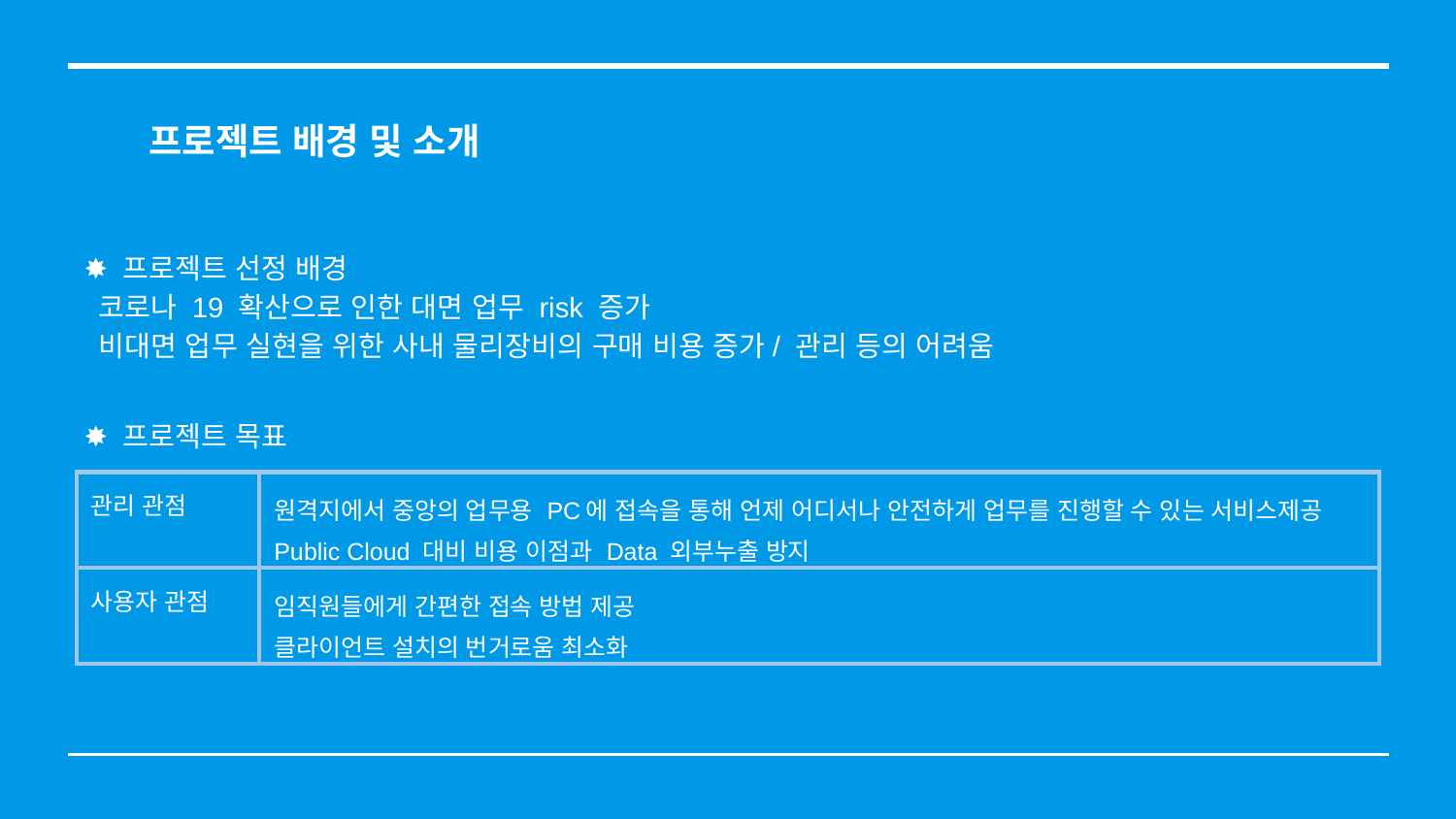

# 프로젝트 배경 및 소개
✸ 프로젝트 선정 배경
 코로나 19 확산으로 인한 대면 업무 risk 증가
 비대면 업무 실현을 위한 사내 물리장비의 구매 비용 증가/ 관리 등의 어려움

✸ 프로젝트 목표
| 관리 관점 | 원격지에서 중앙의 업무용 PC에 접속을 통해 언제 어디서나 안전하게 업무를 진행할 수 있는 서비스제공 Public Cloud 대비 비용 이점과 Data 외부누출 방지 |
| --- | --- |
| 사용자 관점 | 임직원들에게 간편한 접속 방법 제공 클라이언트 설치의 번거로움 최소화 |